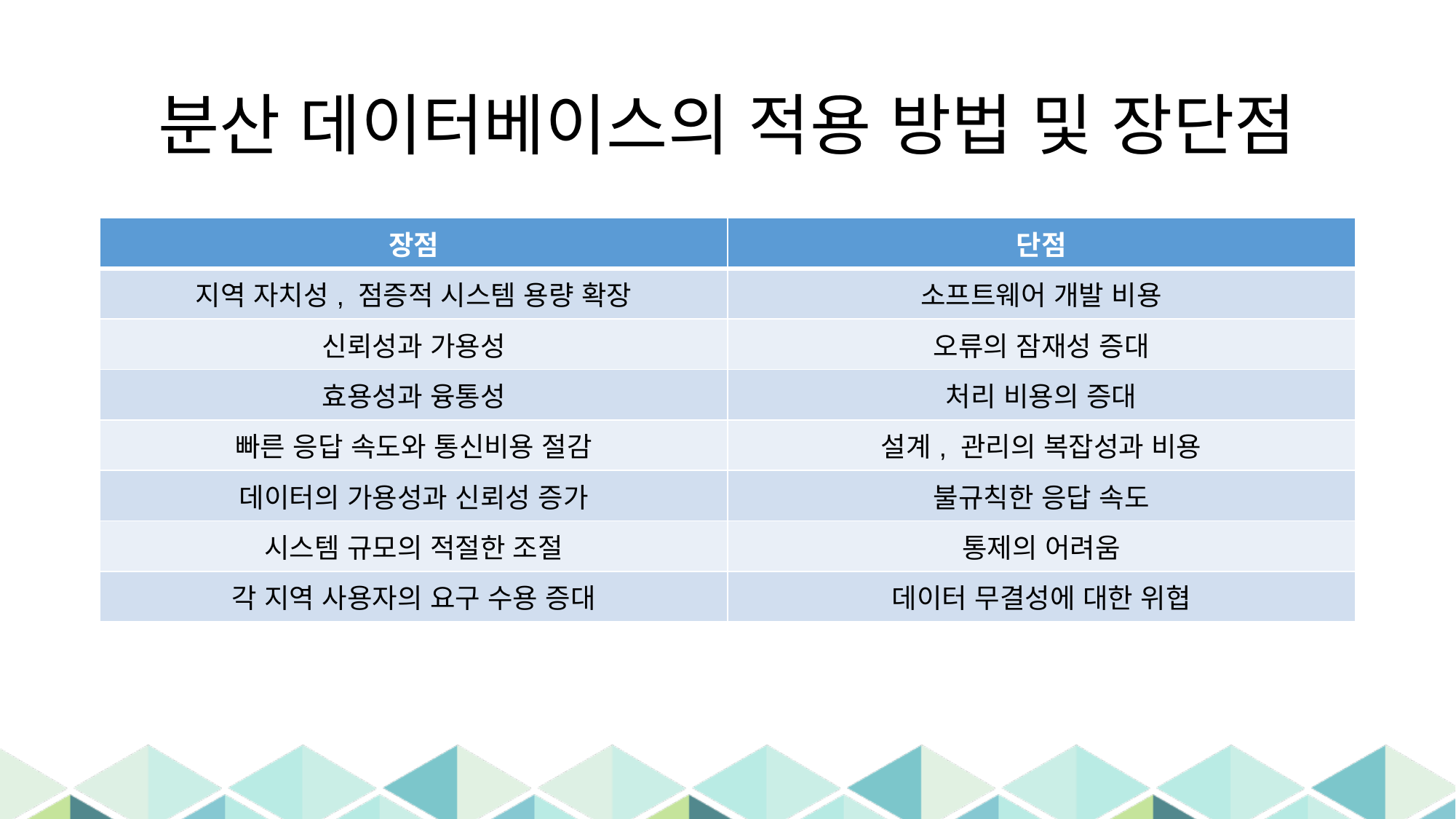

# 분산 데이터베이스의 적용 방법 및 장단점
| 장점 | 단점 |
| --- | --- |
| 지역 자치성, 점증적 시스템 용량 확장 | 소프트웨어 개발 비용 |
| 신뢰성과 가용성 | 오류의 잠재성 증대 |
| 효용성과 융통성 | 처리 비용의 증대 |
| 빠른 응답 속도와 통신비용 절감 | 설계, 관리의 복잡성과 비용 |
| 데이터의 가용성과 신뢰성 증가 | 불규칙한 응답 속도 |
| 시스템 규모의 적절한 조절 | 통제의 어려움 |
| 각 지역 사용자의 요구 수용 증대 | 데이터 무결성에 대한 위협 |